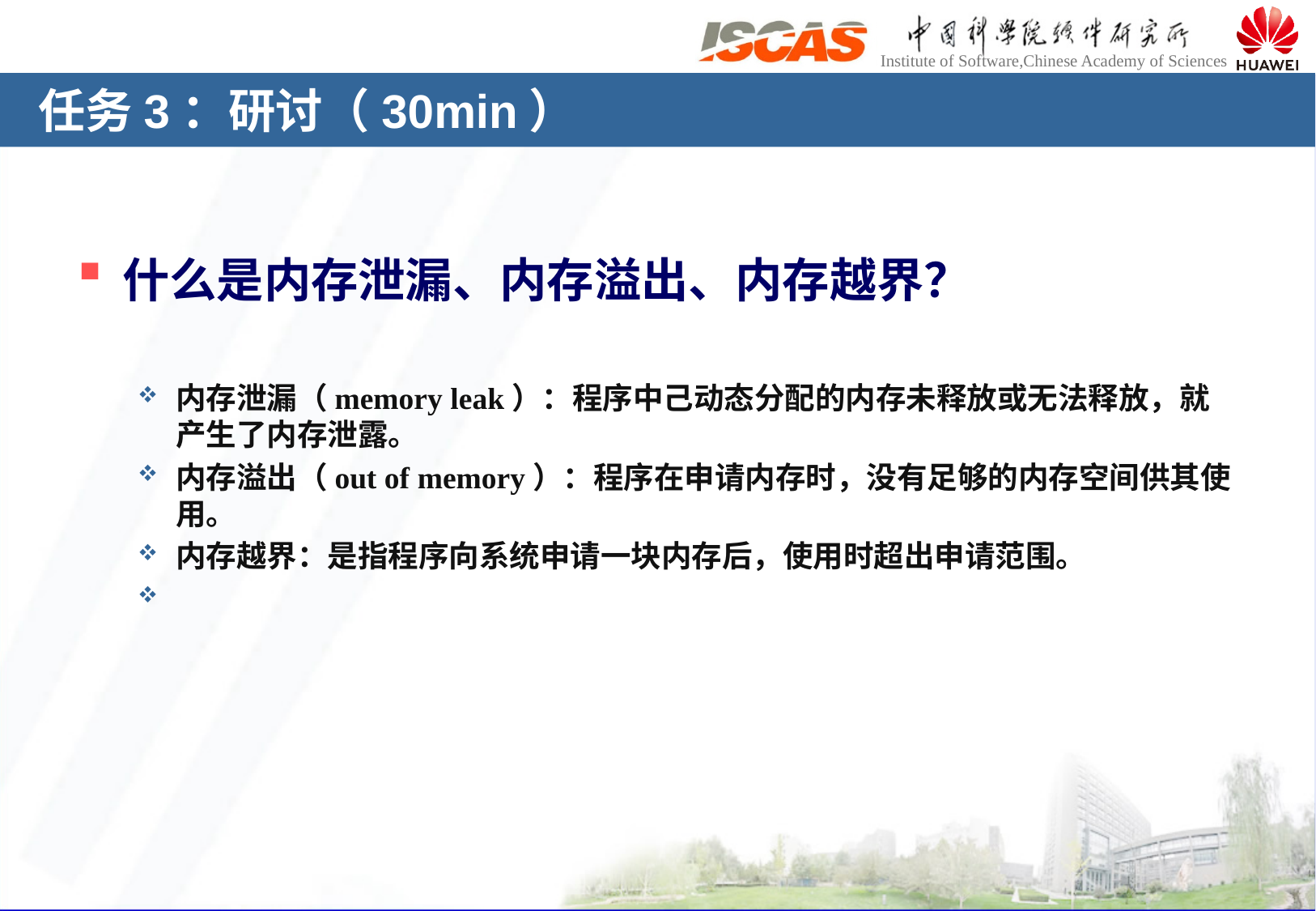

# 任务3：研讨（30min）

什么是内存泄漏、内存溢出、内存越界？

内存泄漏（memory leak）：程序中己动态分配的内存未释放或无法释放，就产生了内存泄露。
内存溢出（out of memory）：程序在申请内存时，没有足够的内存空间供其使用。
内存越界：是指程序向系统申请一块内存后，使用时超出申请范围。